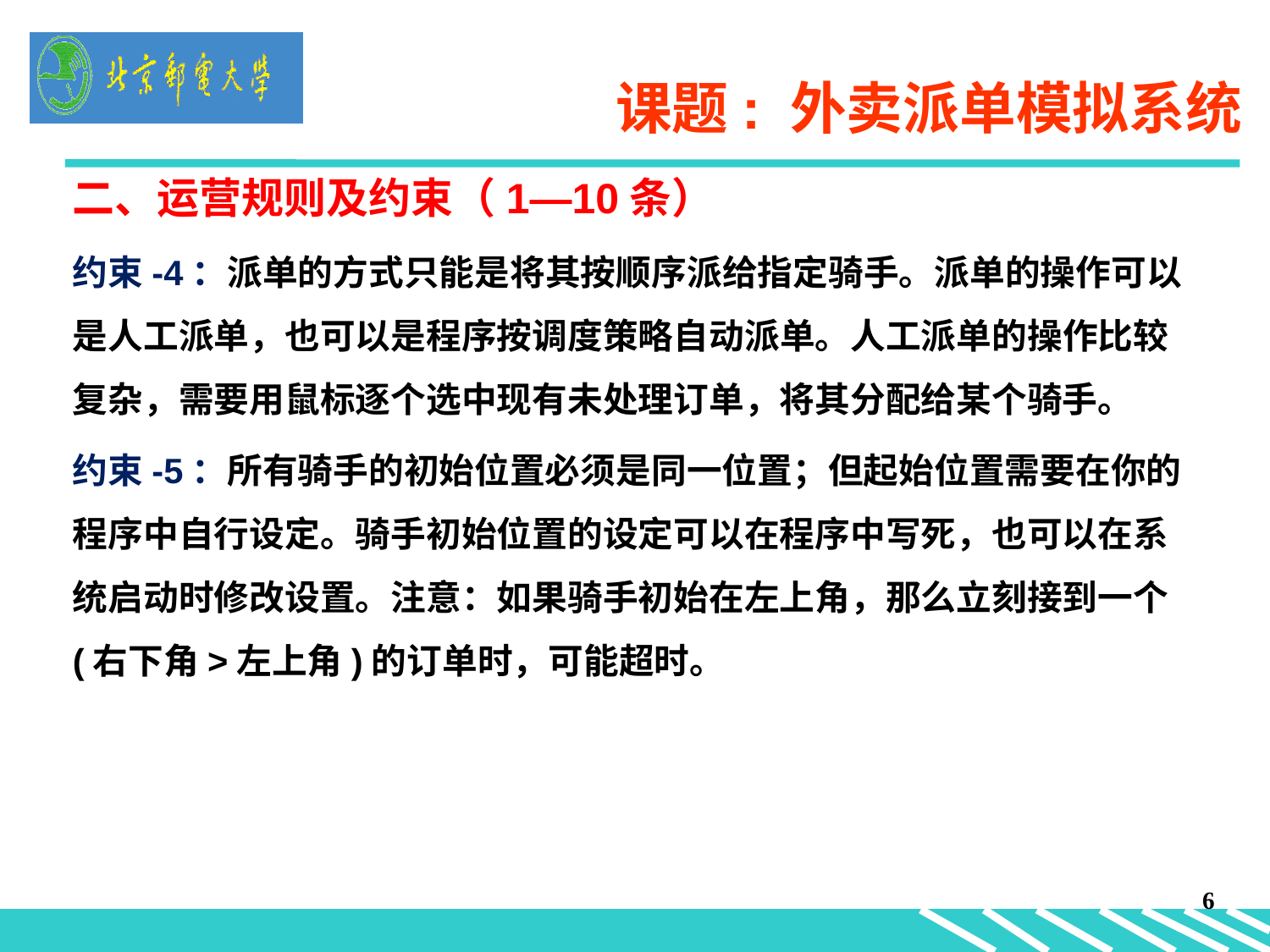

# 课题: 外卖派单模拟系统
二、运营规则及约束（1—10条）
约束-4：派单的方式只能是将其按顺序派给指定骑手。派单的操作可以是人工派单，也可以是程序按调度策略自动派单。人工派单的操作比较复杂，需要用鼠标逐个选中现有未处理订单，将其分配给某个骑手。
约束-5：所有骑手的初始位置必须是同一位置；但起始位置需要在你的程序中自行设定。骑手初始位置的设定可以在程序中写死，也可以在系统启动时修改设置。注意：如果骑手初始在左上角，那么立刻接到一个(右下角>左上角)的订单时，可能超时。
6